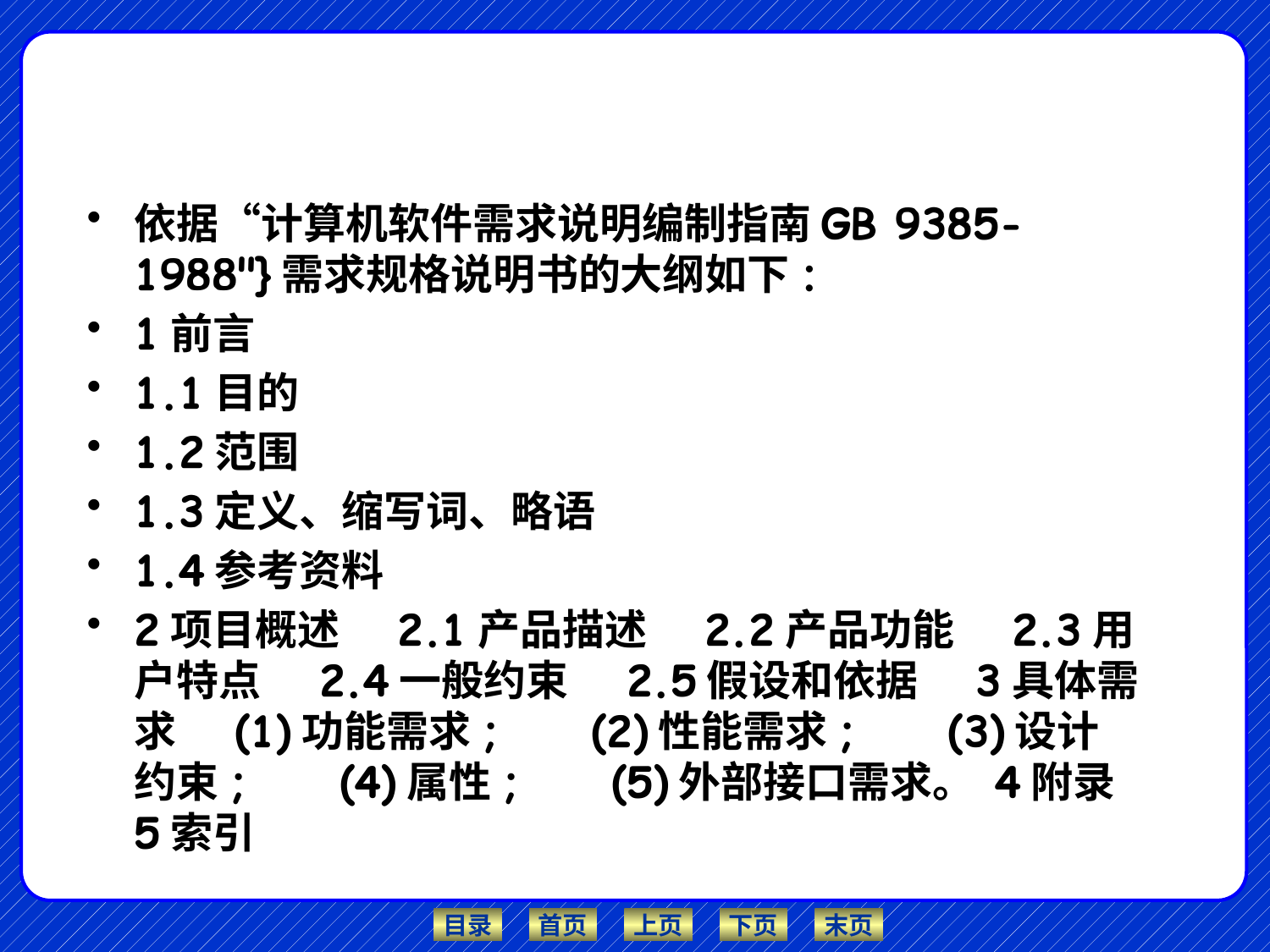

#
依据“计算机软件需求说明编制指南GB 9385-1988"}需求规格说明书的大纲如下:
1前言
1.1目的
1.2范围
1.3定义、缩写词、略语
1.4参考资料
2项目概述     2.1产品描述     2.2产品功能     2.3用户特点     2.4一般约束     2.5假设和依据     3具体需求     (1)功能需求;     (2)性能需求;     (3)设计约束;     (4)属性;     (5)外部接口需求。 4附录 5索引